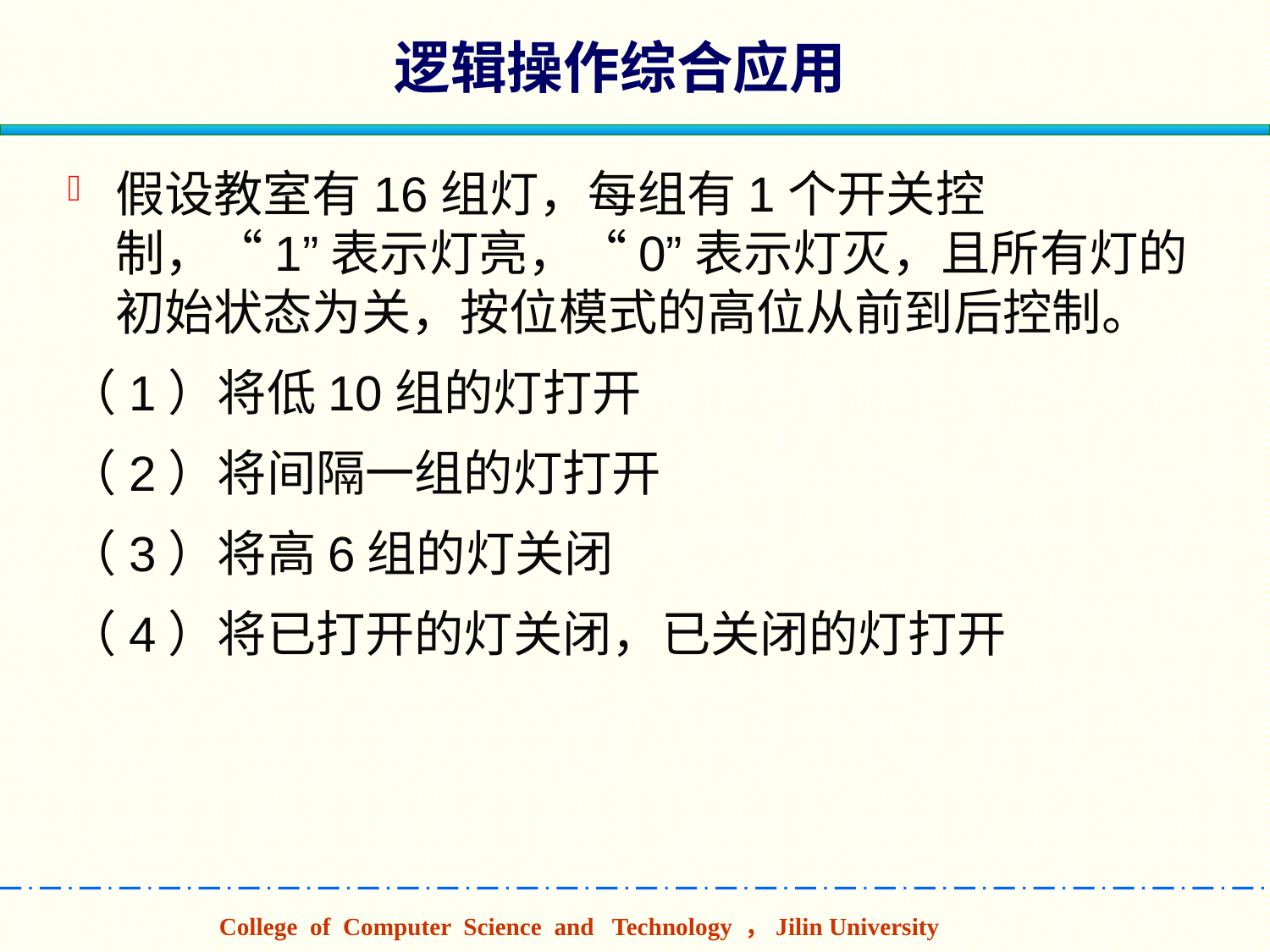

逻辑操作综合应用
假设教室有16组灯，每组有1个开关控制，“1”表示灯亮，“0”表示灯灭，且所有灯的初始状态为关，按位模式的高位从前到后控制。
（1）将低10组的灯打开
（2）将间隔一组的灯打开
（3）将高6组的灯关闭
（4）将已打开的灯关闭，已关闭的灯打开